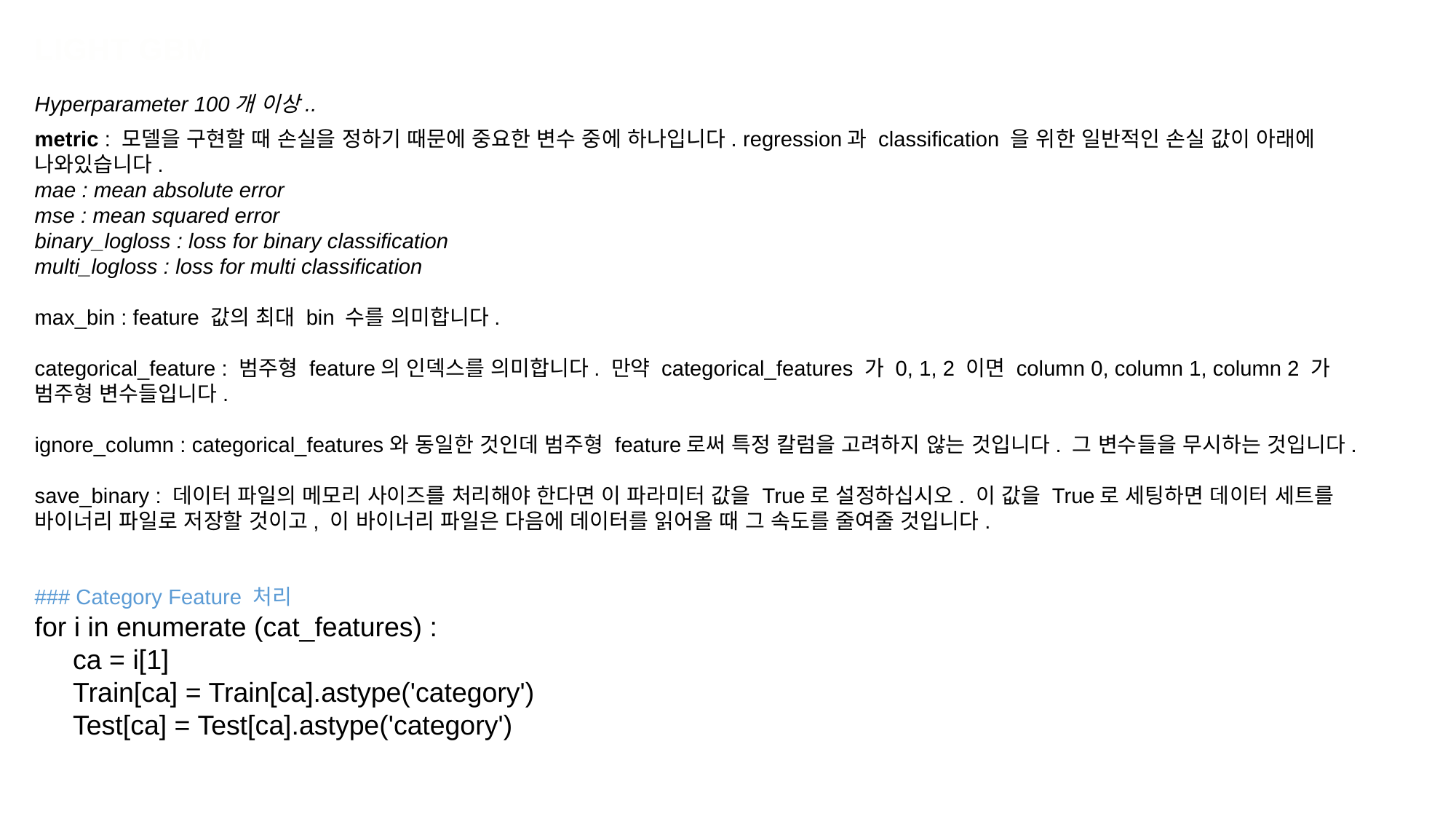

LIGHT GBM
Hyperparameter 100개 이상..
metric : 모델을 구현할 때 손실을 정하기 때문에 중요한 변수 중에 하나입니다. regression과 classification 을 위한 일반적인 손실 값이 아래에 나와있습니다.
mae : mean absolute error
mse : mean squared error
binary_logloss : loss for binary classification
multi_logloss : loss for multi classification

max_bin : feature 값의 최대 bin 수를 의미합니다.

categorical_feature : 범주형 feature의 인덱스를 의미합니다. 만약 categorical_features 가 0, 1, 2 이면 column 0, column 1, column 2 가 범주형 변수들입니다.

ignore_column : categorical_features와 동일한 것인데 범주형 feature로써 특정 칼럼을 고려하지 않는 것입니다. 그 변수들을 무시하는 것입니다.

save_binary : 데이터 파일의 메모리 사이즈를 처리해야 한다면 이 파라미터 값을 True로 설정하십시오. 이 값을 True로 세팅하면 데이터 세트를 바이너리 파일로 저장할 것이고, 이 바이너리 파일은 다음에 데이터를 읽어올 때 그 속도를 줄여줄 것입니다.

### Category Feature 처리
for i in enumerate (cat_features) :
     ca = i[1]
     Train[ca] = Train[ca].astype('category')
     Test[ca] = Test[ca].astype('category')